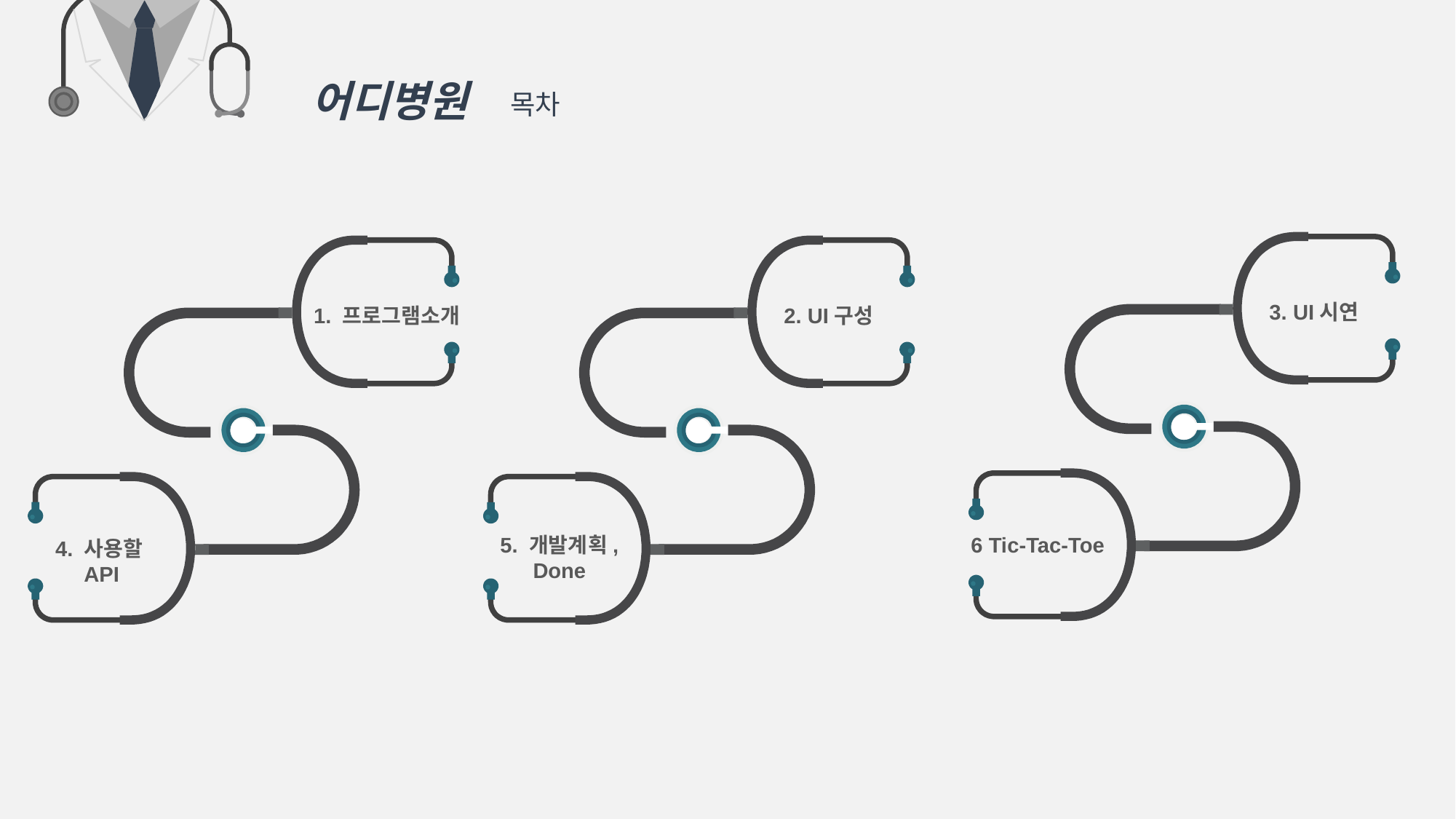

어디병원
목차

3. UI시연
6 Tic-Tac-Toe

1. 프로그램소개
4. 사용할API

2. UI구성
5. 개발계획,
Done